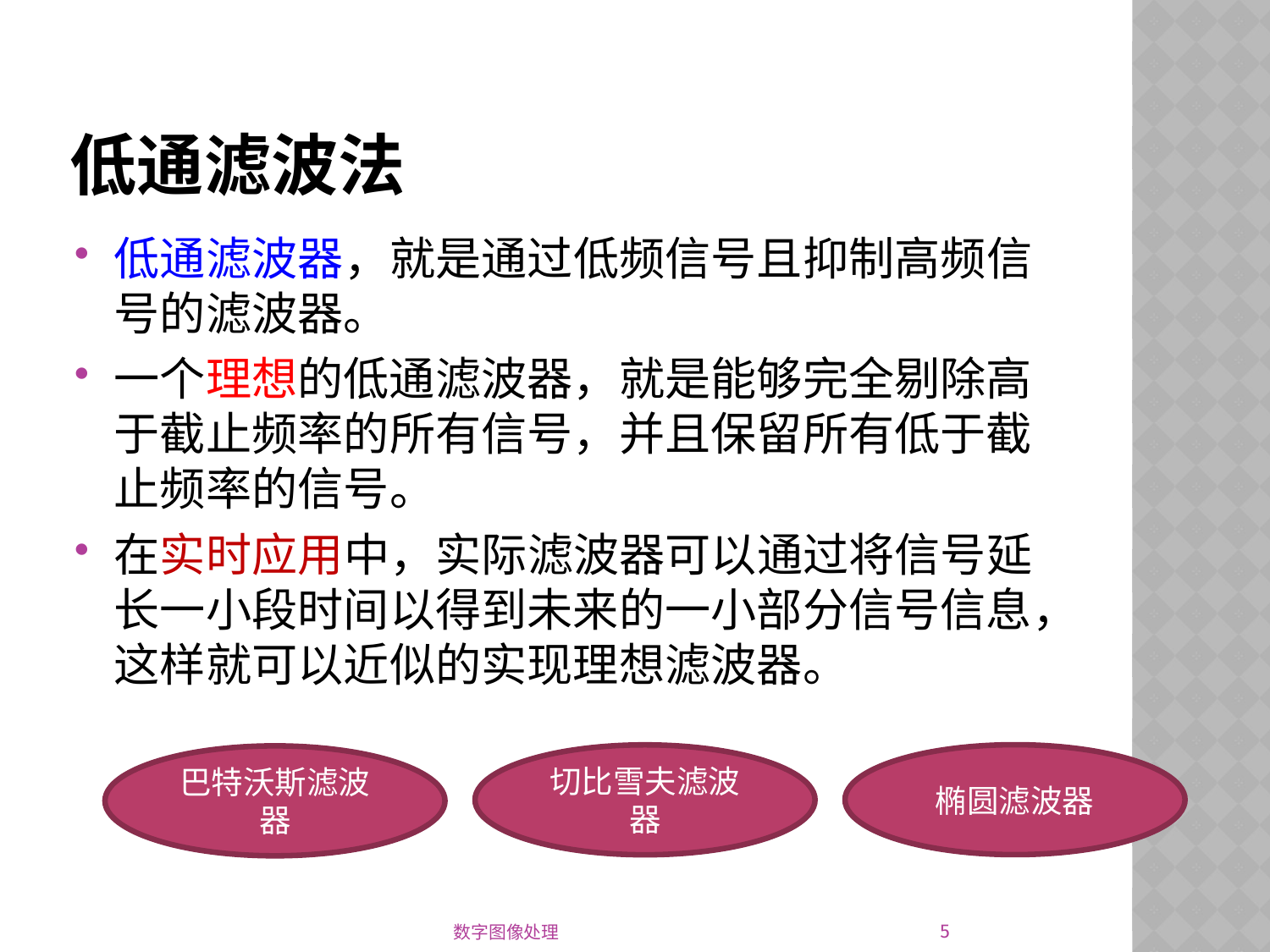

# 低通滤波法
低通滤波器，就是通过低频信号且抑制高频信号的滤波器。
一个理想的低通滤波器，就是能够完全剔除高于截止频率的所有信号，并且保留所有低于截止频率的信号。
在实时应用中，实际滤波器可以通过将信号延长一小段时间以得到未来的一小部分信号信息，这样就可以近似的实现理想滤波器。

椭圆滤波器
切比雪夫滤波器
巴特沃斯滤波器
5
数字图像处理